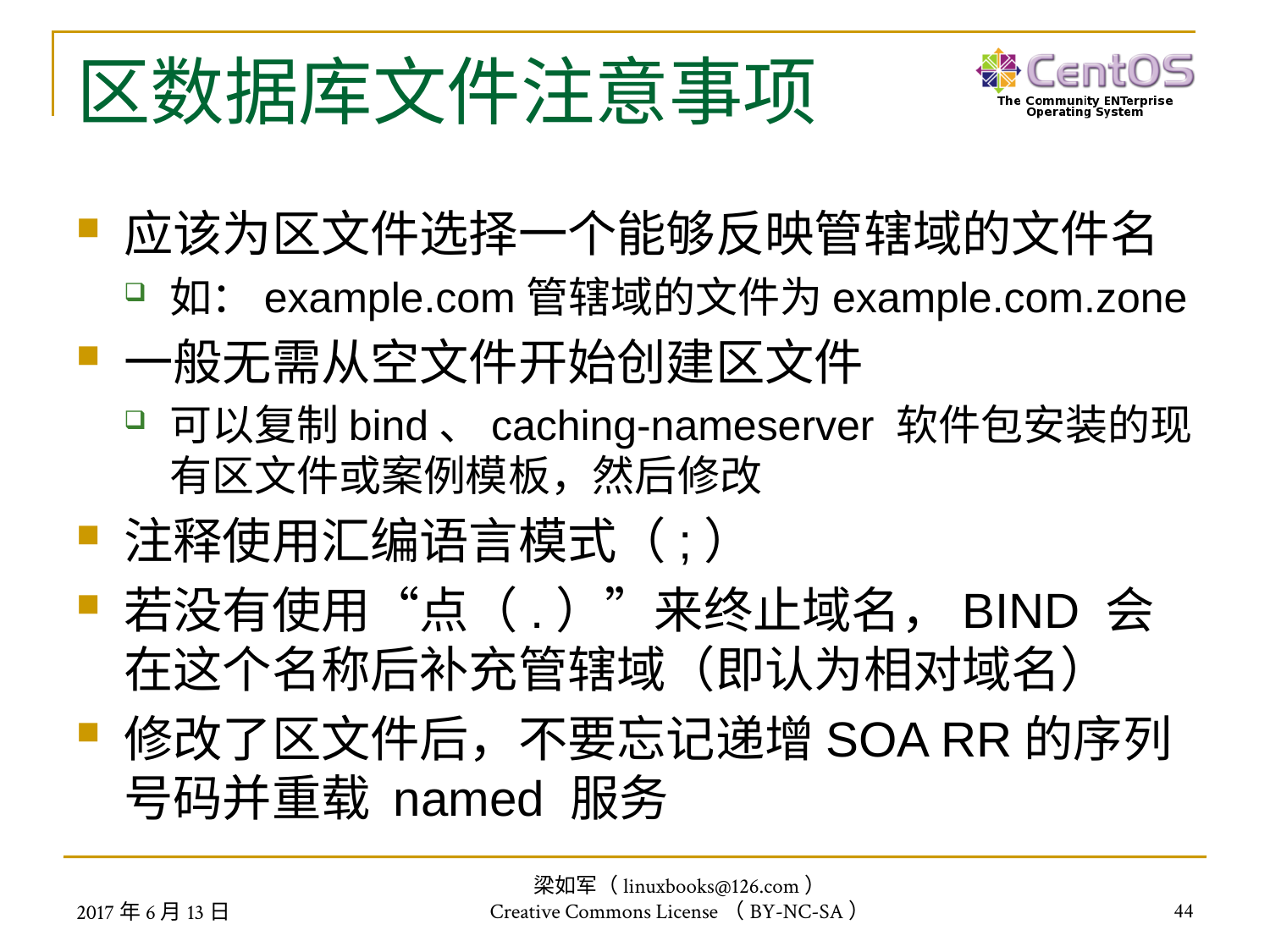

# 区数据库文件注意事项
应该为区文件选择一个能够反映管辖域的文件名
如：example.com管辖域的文件为example.com.zone
一般无需从空文件开始创建区文件
可以复制bind、caching-nameserver 软件包安装的现有区文件或案例模板，然后修改
注释使用汇编语言模式（;）
若没有使用“点（.）”来终止域名，BIND 会在这个名称后补充管辖域（即认为相对域名）
修改了区文件后，不要忘记递增SOA RR的序列号码并重载 named 服务
梁如军（linuxbooks@126.com）
Creative Commons License（BY-NC-SA）
2017年6月13日
44